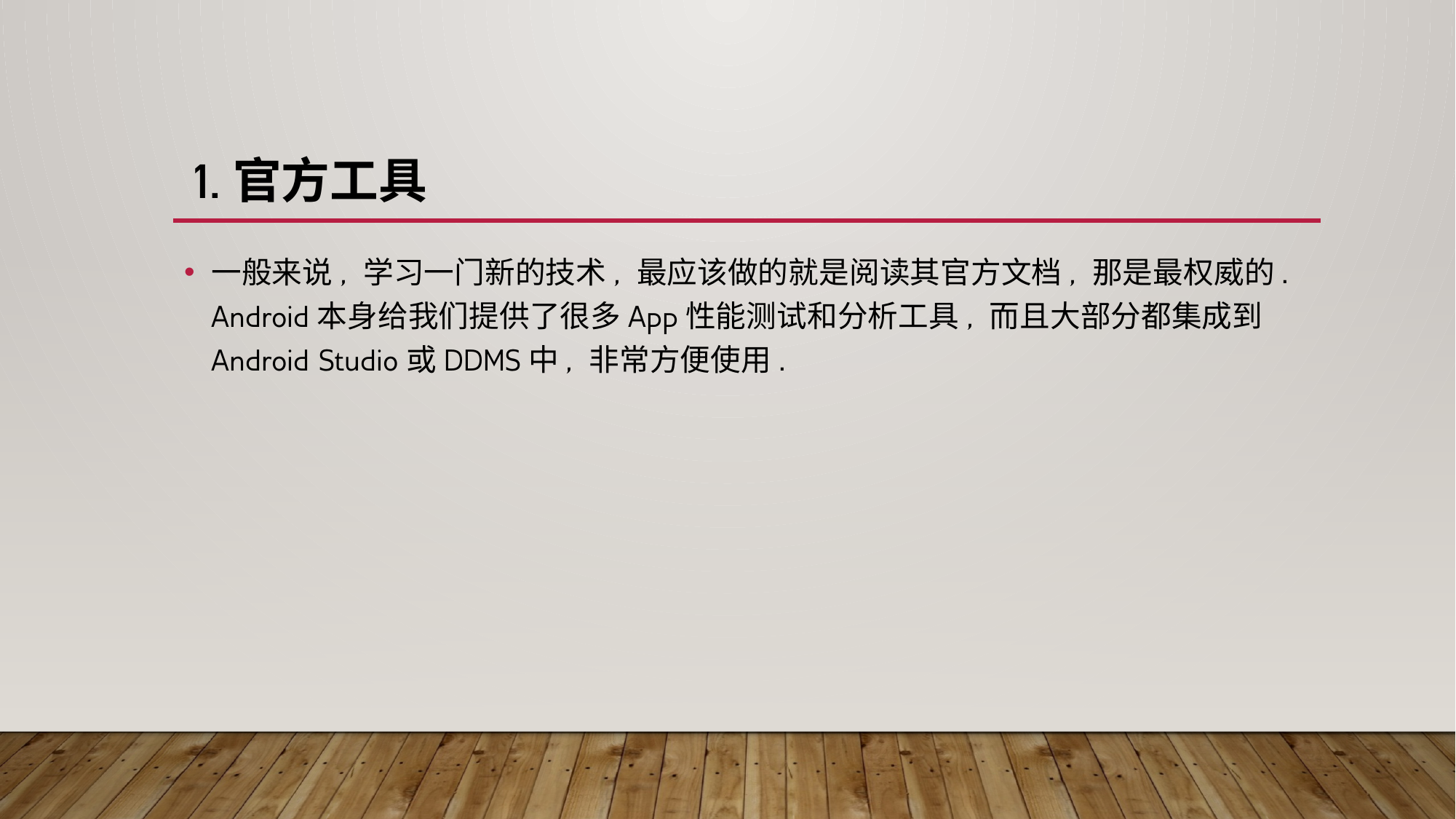

1.官方工具
一般来说, 学习一门新的技术, 最应该做的就是阅读其官方文档, 那是最权威的.
Android本身给我们提供了很多App性能测试和分析工具, 而且大部分都集成到Android Studio或DDMS中, 非常方便使用.